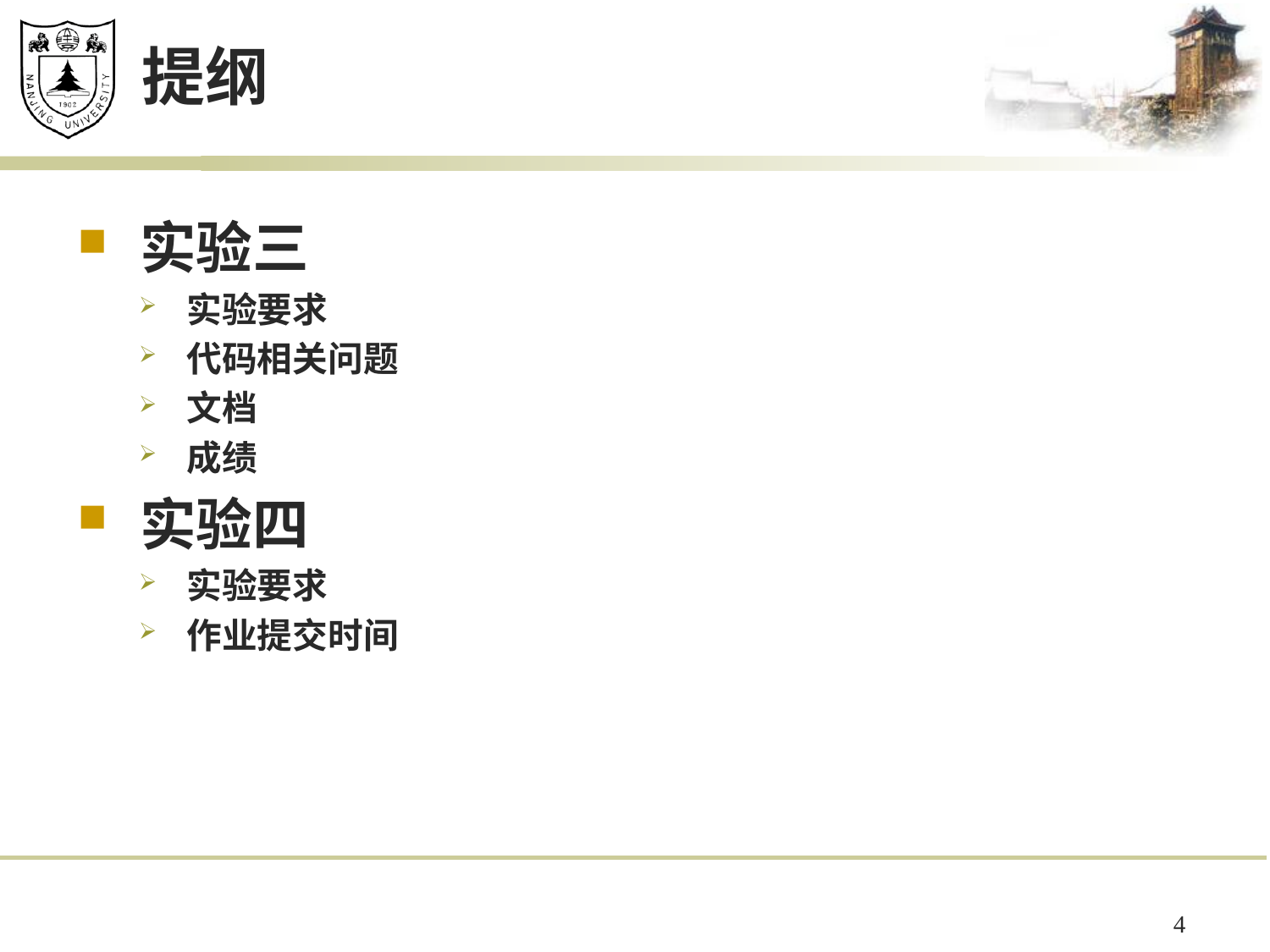

# 提纲
实验三
实验要求
代码相关问题
文档
成绩
实验四
实验要求
作业提交时间